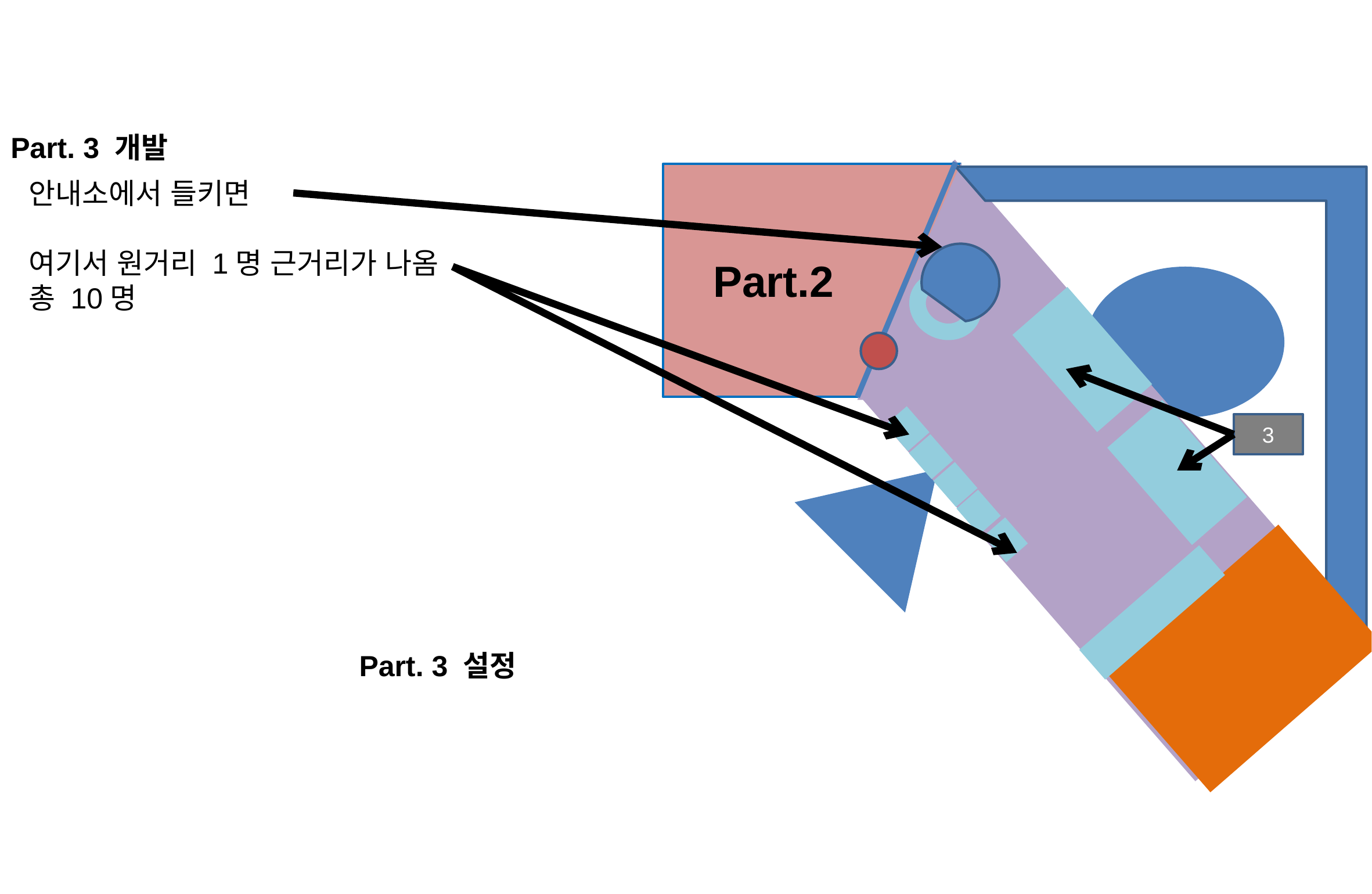

Part. 3 개발

안내소에서 들키면

여기서 원거리 1명 근거리가 나옴
총 10명

Part.2

3

Part. 3 설정